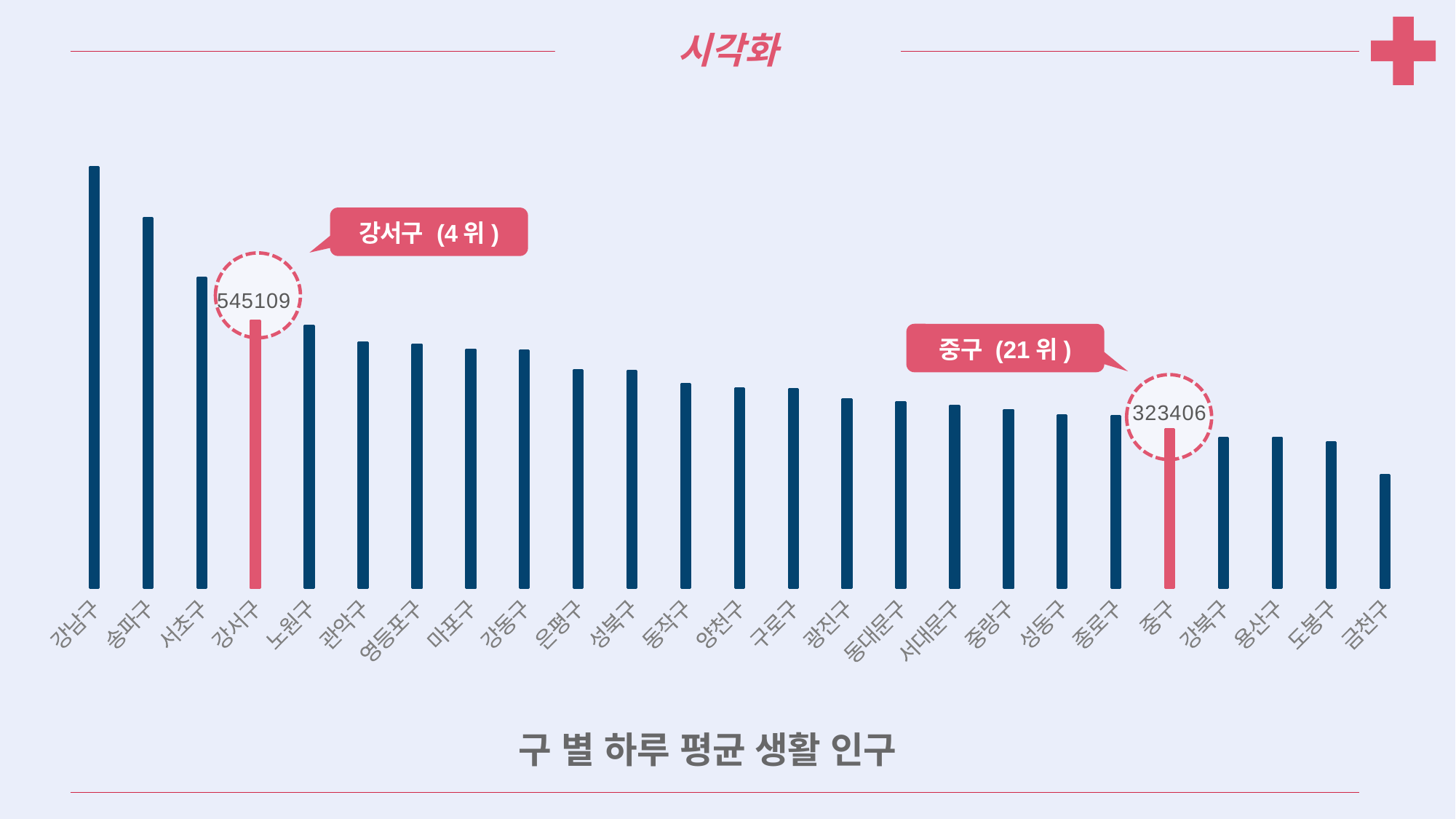

시각화

### Chart: 구 별 하루 평균 생활 인구

| Category | 계열 1 |
|---|---|
| 강남구 | 857171.0 |
| 송파구 | 753046.0 |
| 서초구 | 632078.0 |
| 강서구 | 545109.0 |
| 노원구 | 533935.0 |
| 관악구 | 500312.0 |
| 영등포구 | 495977.0 |
| 마포구 | 485649.0 |
| 강동구 | 483699.0 |
| 은평구 | 444289.0 |
| 성북구 | 442678.0 |
| 동작구 | 416068.0 |
| 양천구 | 406710.0 |
| 구로구 | 405111.0 |
| 광진구 | 383928.0 |
| 동대문구 | 378799.0 |
| 서대문구 | 370822.0 |
| 중랑구 | 362653.0 |
| 성동구 | 351508.0 |
| 종로구 | 350828.0 |
| 중구 | 323406.0 |
| 강북구 | 305973.0 |
| 용산구 | 305211.0 |
| 도봉구 | 297655.0 |
| 금천구 | 230684.0 |